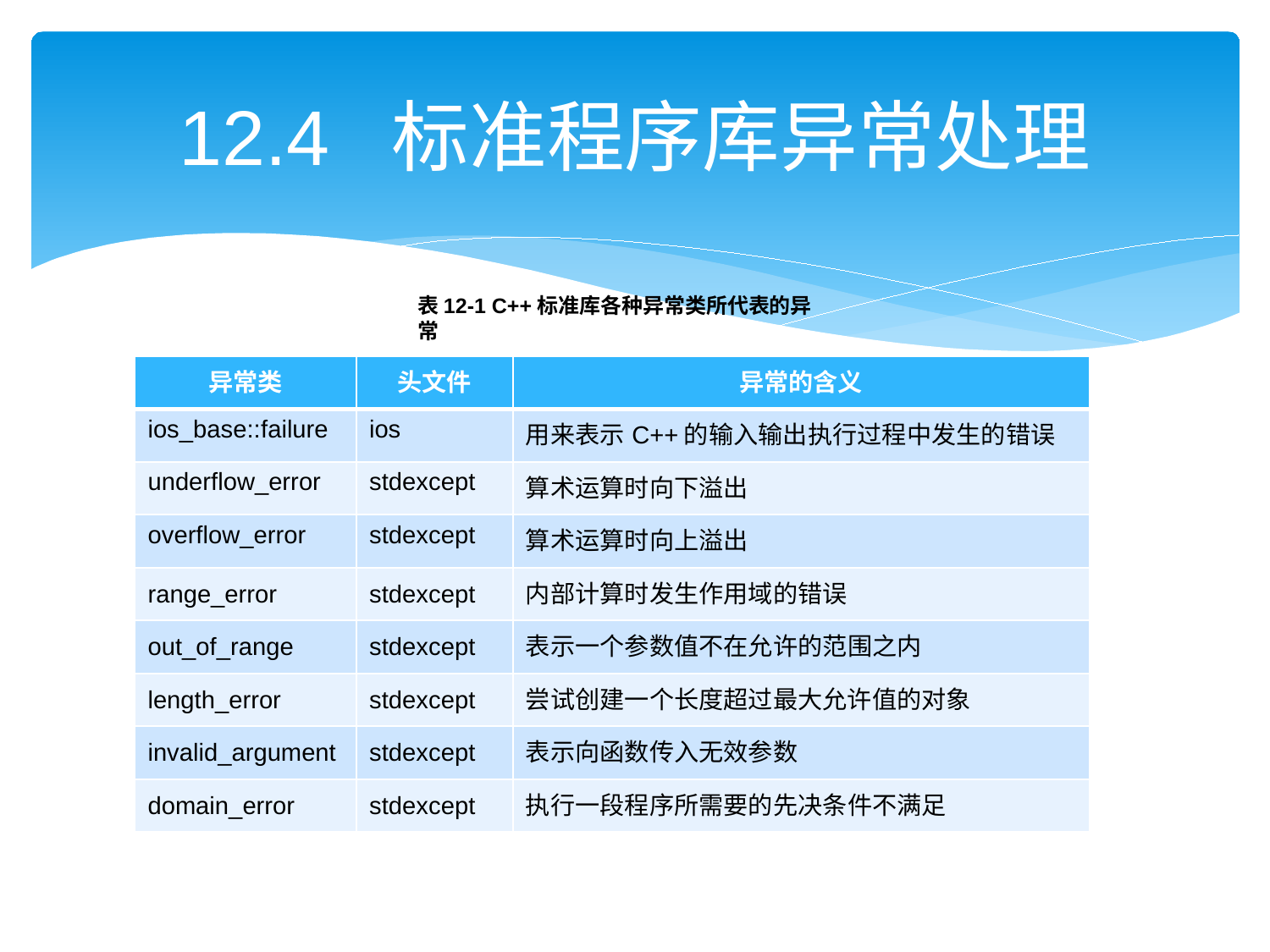

# 12.4  标准程序库异常处理
表12-1 C++标准库各种异常类所代表的异常
| 异常类 | 头文件 | 异常的含义 |
| --- | --- | --- |
| ios\_base::failure | ios | 用来表示C++的输入输出执行过程中发生的错误 |
| underflow\_error | stdexcept | 算术运算时向下溢出 |
| overflow\_error | stdexcept | 算术运算时向上溢出 |
| range\_error | stdexcept | 内部计算时发生作用域的错误 |
| out\_of\_range | stdexcept | 表示一个参数值不在允许的范围之内 |
| length\_error | stdexcept | 尝试创建一个长度超过最大允许值的对象 |
| invalid\_argument | stdexcept | 表示向函数传入无效参数 |
| domain\_error | stdexcept | 执行一段程序所需要的先决条件不满足 |